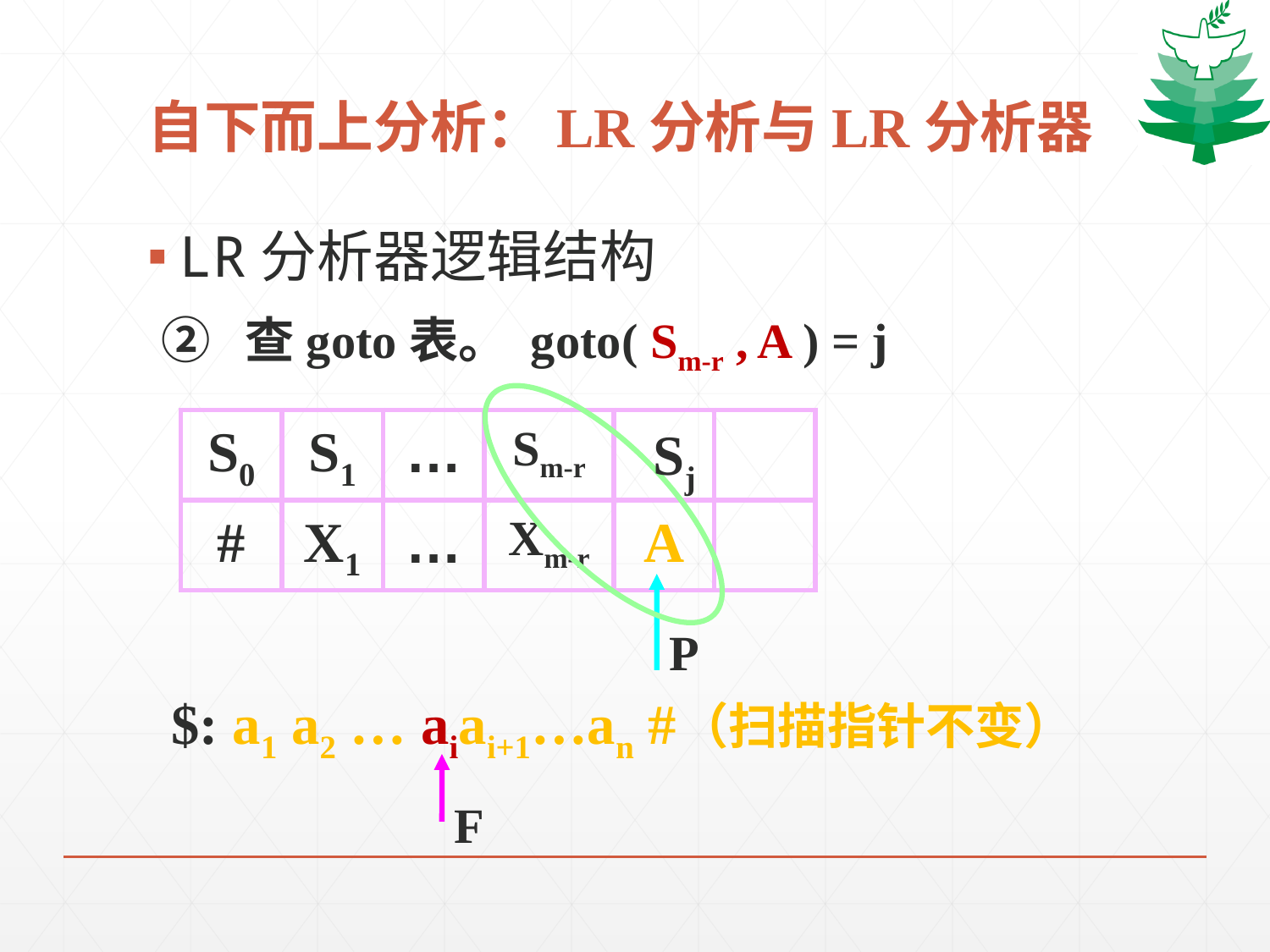

# 自下而上分析：LR分析与LR分析器
LR分析器逻辑结构

②  查goto表。 goto( Sm-r , A ) = j
Sj
| S0 | S1 | … | Sm-r |  |  |
| --- | --- | --- | --- | --- | --- |
| # | X1 | … | Xm-r | A |  |

P
$: a1 a2 … aiai+1…an #	（扫描指针不变）

F